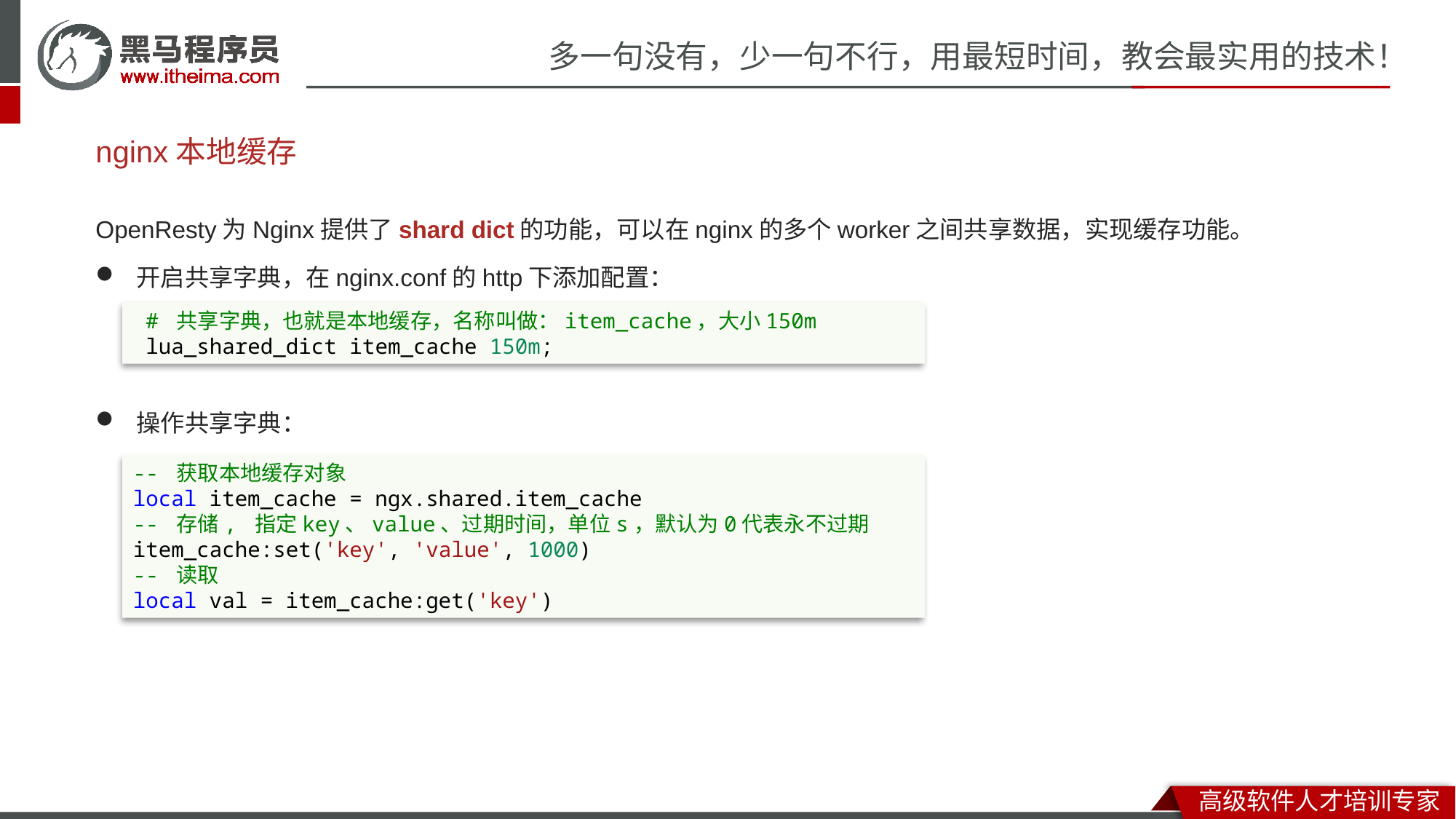

# nginx本地缓存
OpenResty为Nginx提供了shard dict的功能，可以在nginx的多个worker之间共享数据，实现缓存功能。
开启共享字典，在nginx.conf的http下添加配置：

操作共享字典：

 # 共享字典，也就是本地缓存，名称叫做：item_cache，大小150m
 lua_shared_dict item_cache 150m;
-- 获取本地缓存对象
local item_cache = ngx.shared.item_cache
-- 存储, 指定key、value、过期时间，单位s，默认为0代表永不过期
item_cache:set('key', 'value', 1000)
-- 读取
local val = item_cache:get('key')